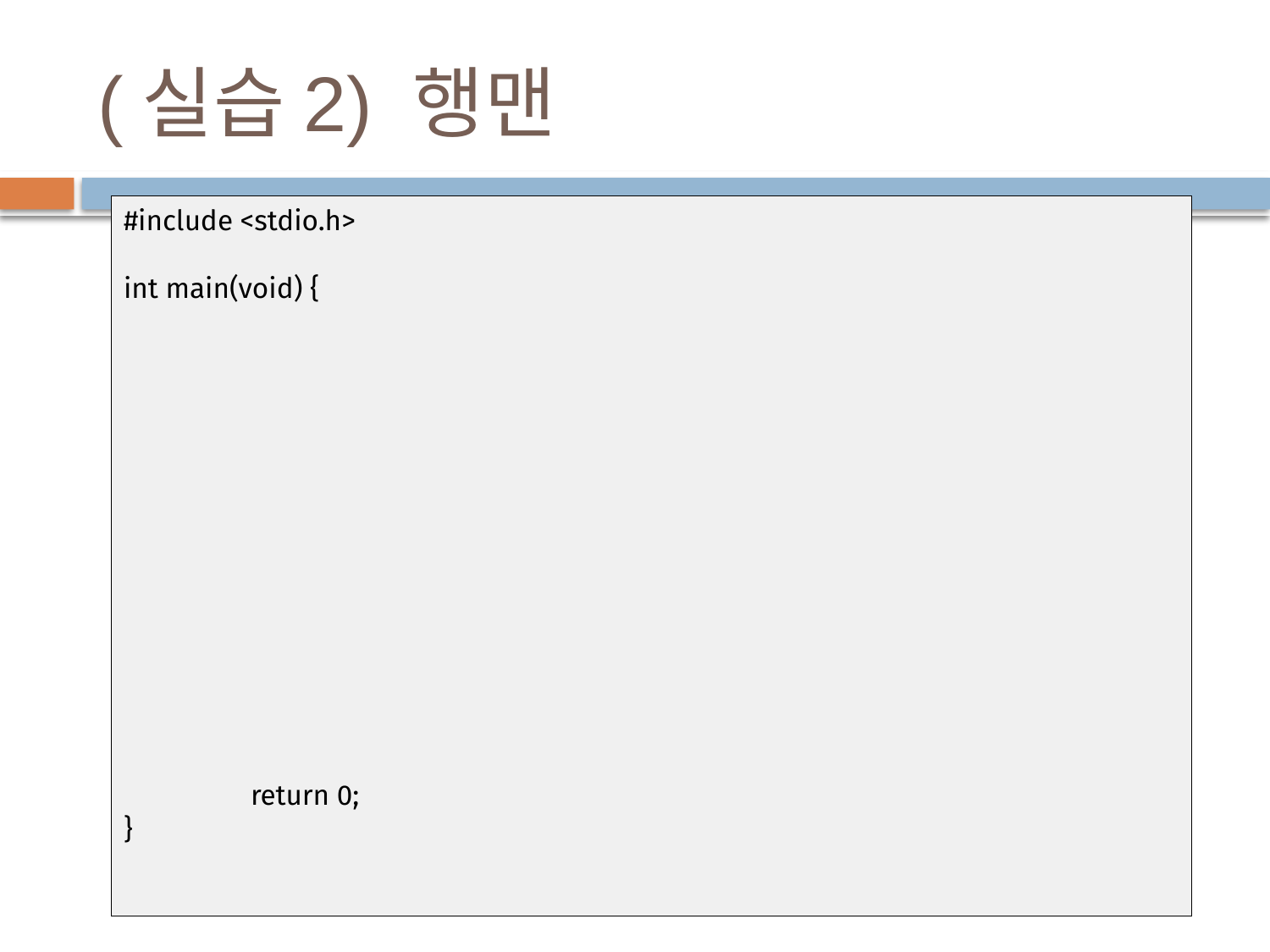

# (실습2) 행맨
#include <stdio.h>

int main(void) {

	return 0;
}